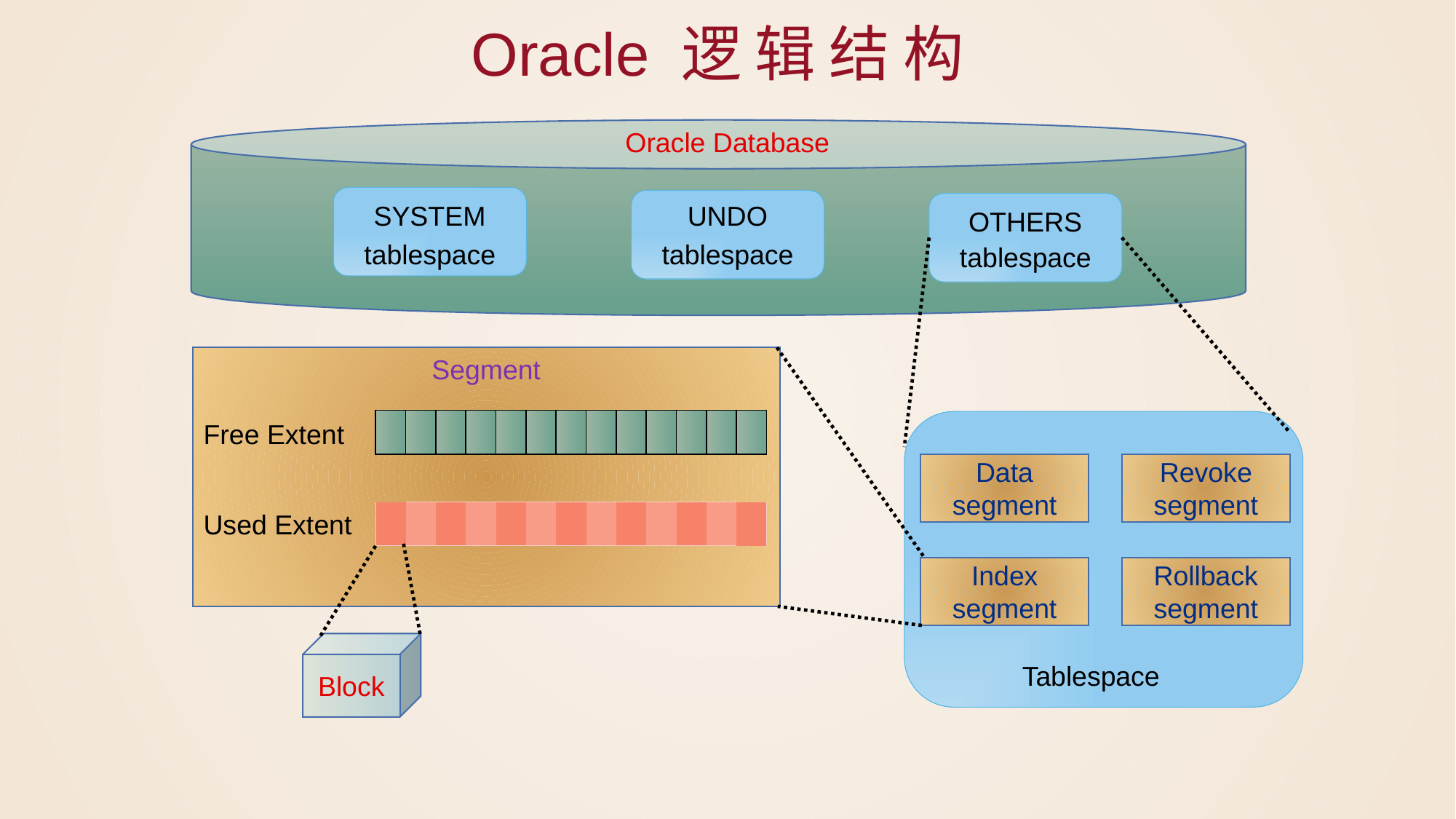

Oracle 逻 辑 结 构

Oracle Database

SYSTEM
tablespace

UNDO
tablespace

OTHERS
tablespace
Segment

|  |  |  |  |  |  |  |  |  |  |  |  |  |
| --- | --- | --- | --- | --- | --- | --- | --- | --- | --- | --- | --- | --- |

Tablespace
Free Extent
Data segment
Revoke
segment
Used Extent
|  |  |  |  |  |  |  |  |  |  |  |  |  |
| --- | --- | --- | --- | --- | --- | --- | --- | --- | --- | --- | --- | --- |
Index segment
Rollback segment
Block